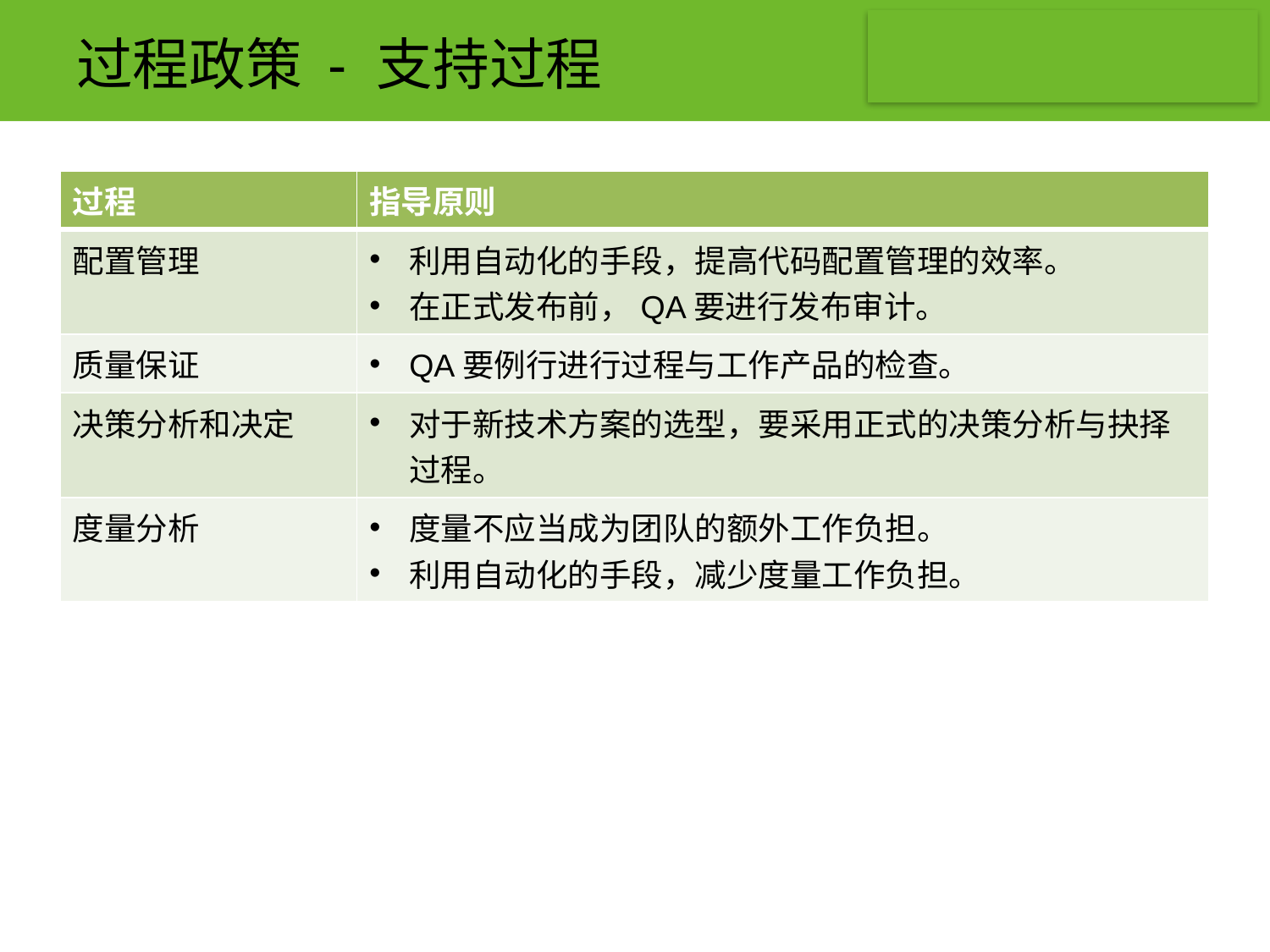

# 过程政策 - 支持过程
| 过程 | 指导原则 |
| --- | --- |
| 配置管理 | 利用自动化的手段，提高代码配置管理的效率。 在正式发布前，QA要进行发布审计。 |
| 质量保证 | QA要例行进行过程与工作产品的检查。 |
| 决策分析和决定 | 对于新技术方案的选型，要采用正式的决策分析与抉择过程。 |
| 度量分析 | 度量不应当成为团队的额外工作负担。 利用自动化的手段，减少度量工作负担。 |